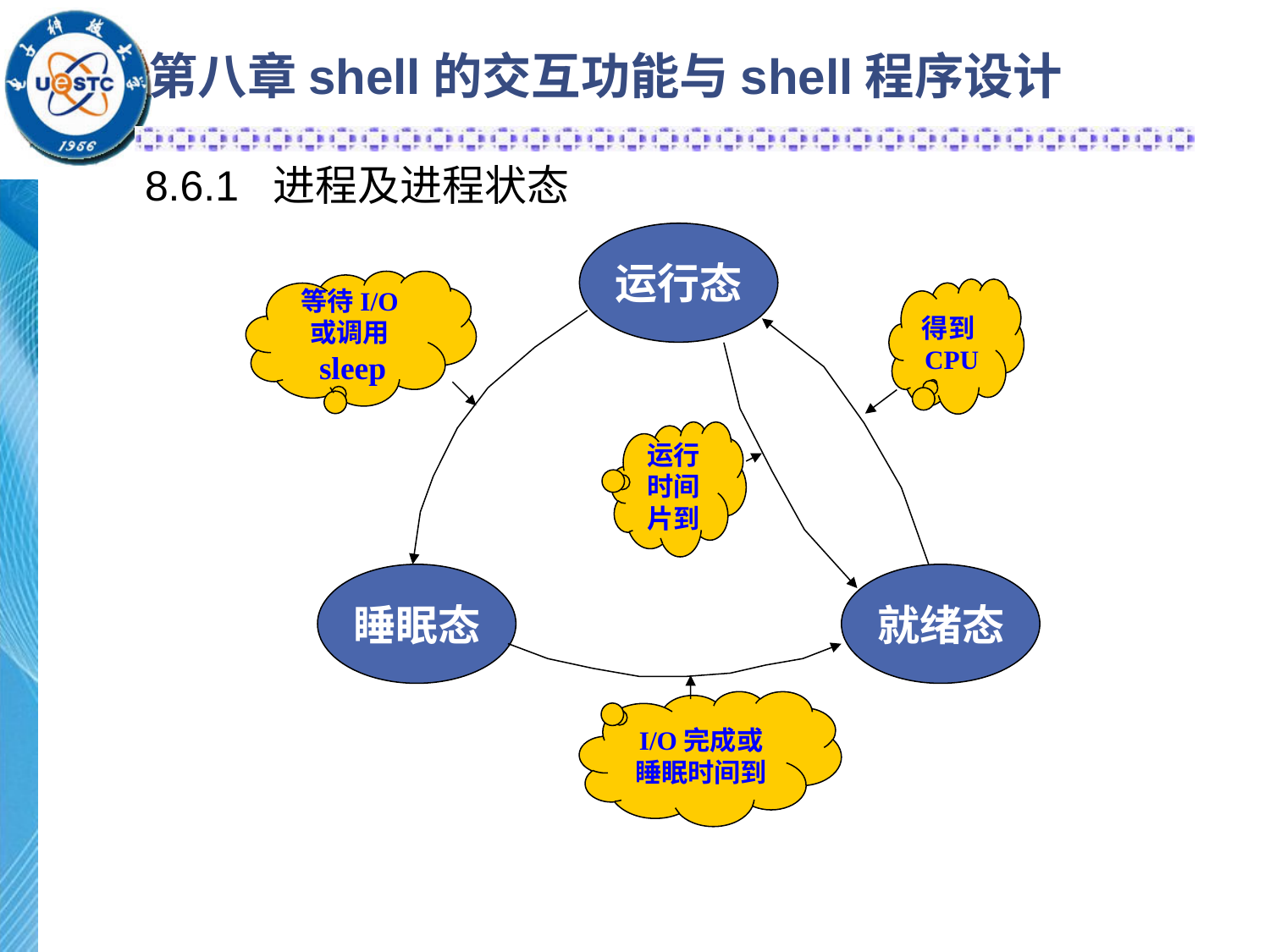

# 第八章shell的交互功能与shell程序设计

8.6.1  进程及进程状态
运行态
等待I/O或调用sleep
得到CPU

运行时间片到

睡眠态
就绪态

I/O完成或睡眠时间到